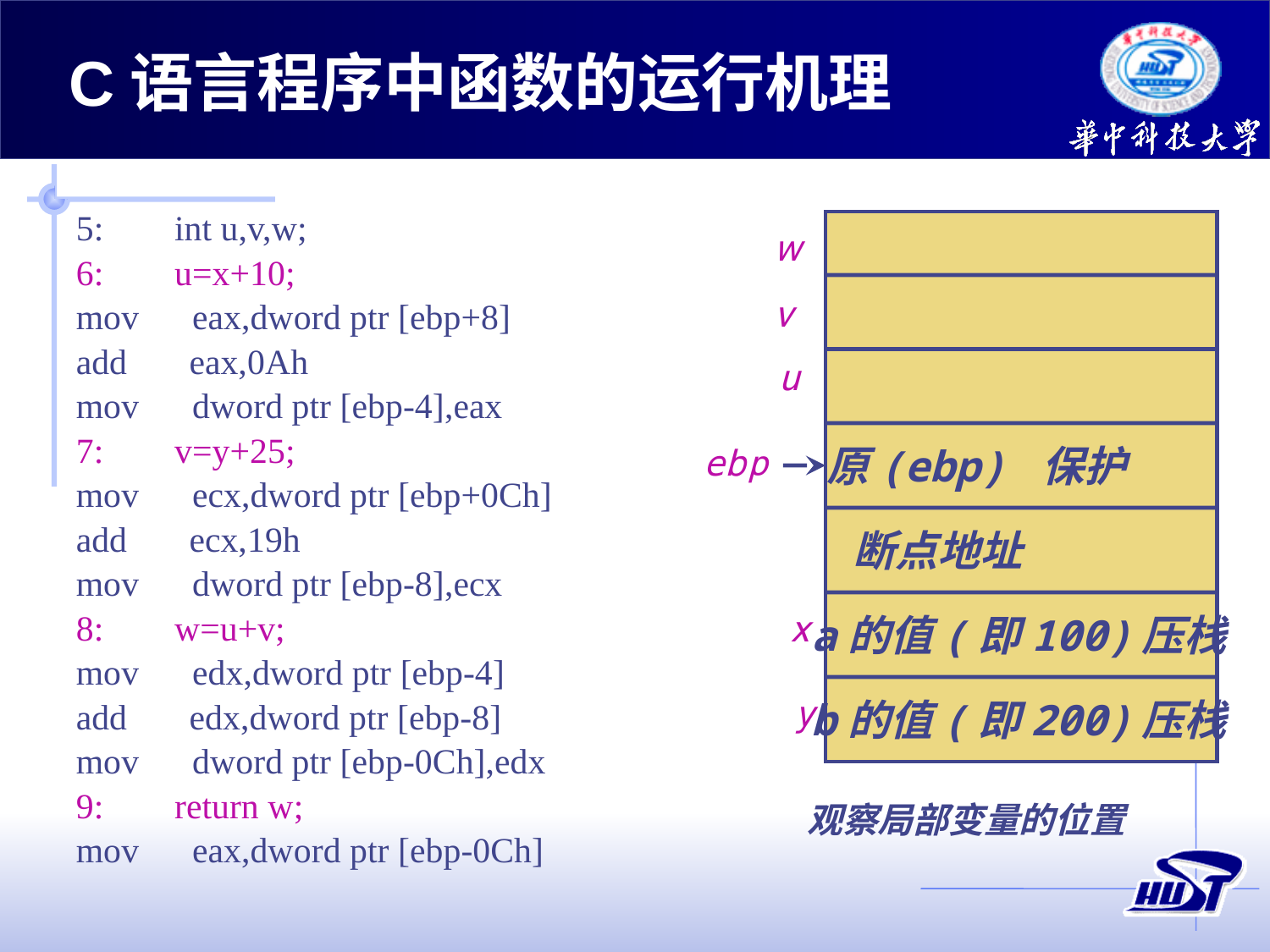

C语言程序中函数的运行机理
5:        int u,v,w;
6:        u=x+10;
mov      eax,dword ptr [ebp+8]
add       eax,0Ah
mov      dword ptr [ebp-4],eax
7:        v=y+25;
mov      ecx,dword ptr [ebp+0Ch]
add       ecx,19h
mov      dword ptr [ebp-8],ecx
8:        w=u+v;
mov      edx,dword ptr [ebp-4]
add       edx,dword ptr [ebp-8]
mov      dword ptr [ebp-0Ch],edx
9:        return w;
mov      eax,dword ptr [ebp-0Ch]

w

v
u

原(ebp) 保护
ebp

断点地址

x
a的值(即100)压栈

y
b的值(即200)压栈
观察局部变量的位置